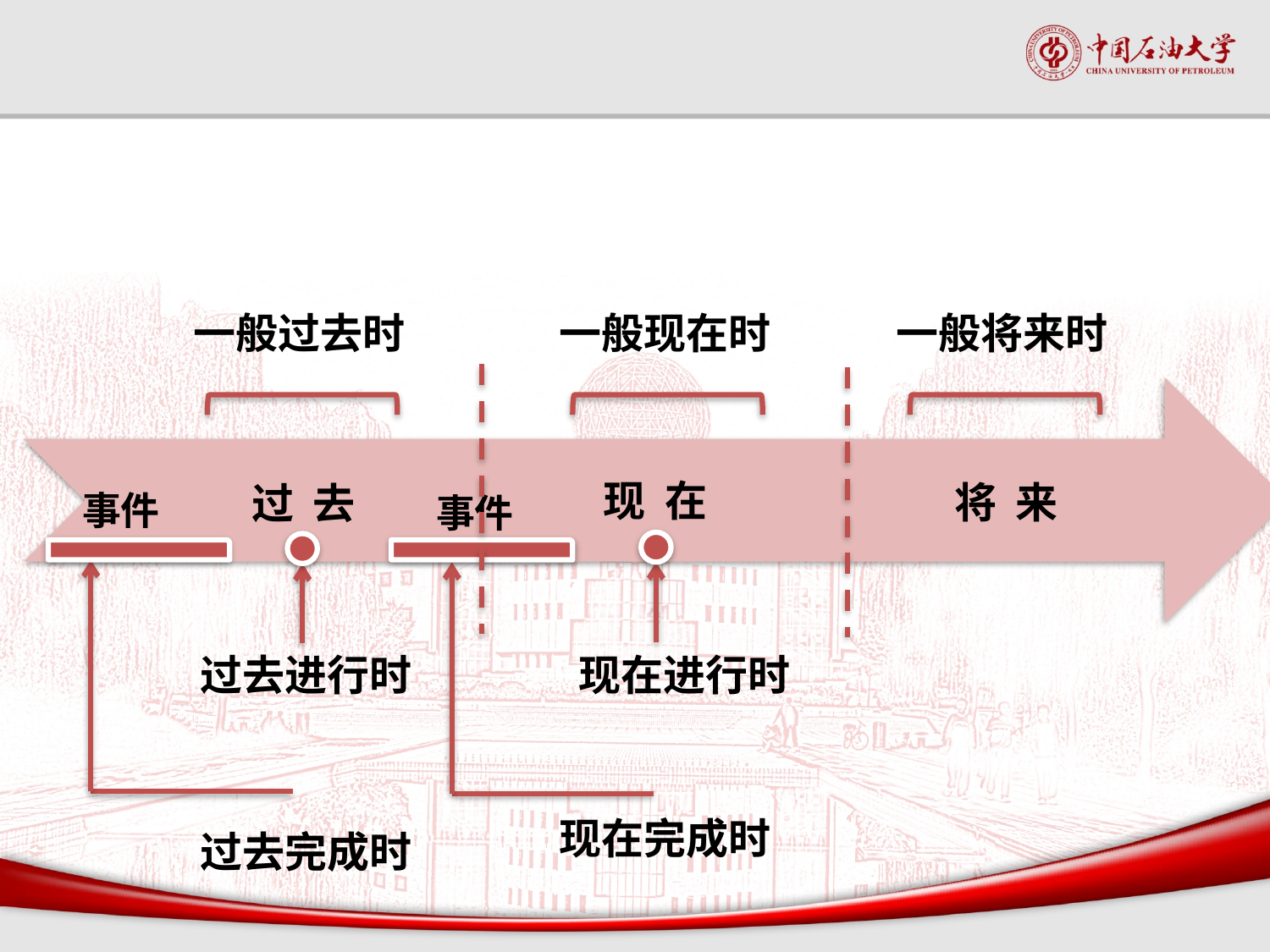

一般过去时
一般现在时
一般将来时

现  在
将  来
过  去
事件
事件

现在进行时
过去进行时
现在完成时
过去完成时